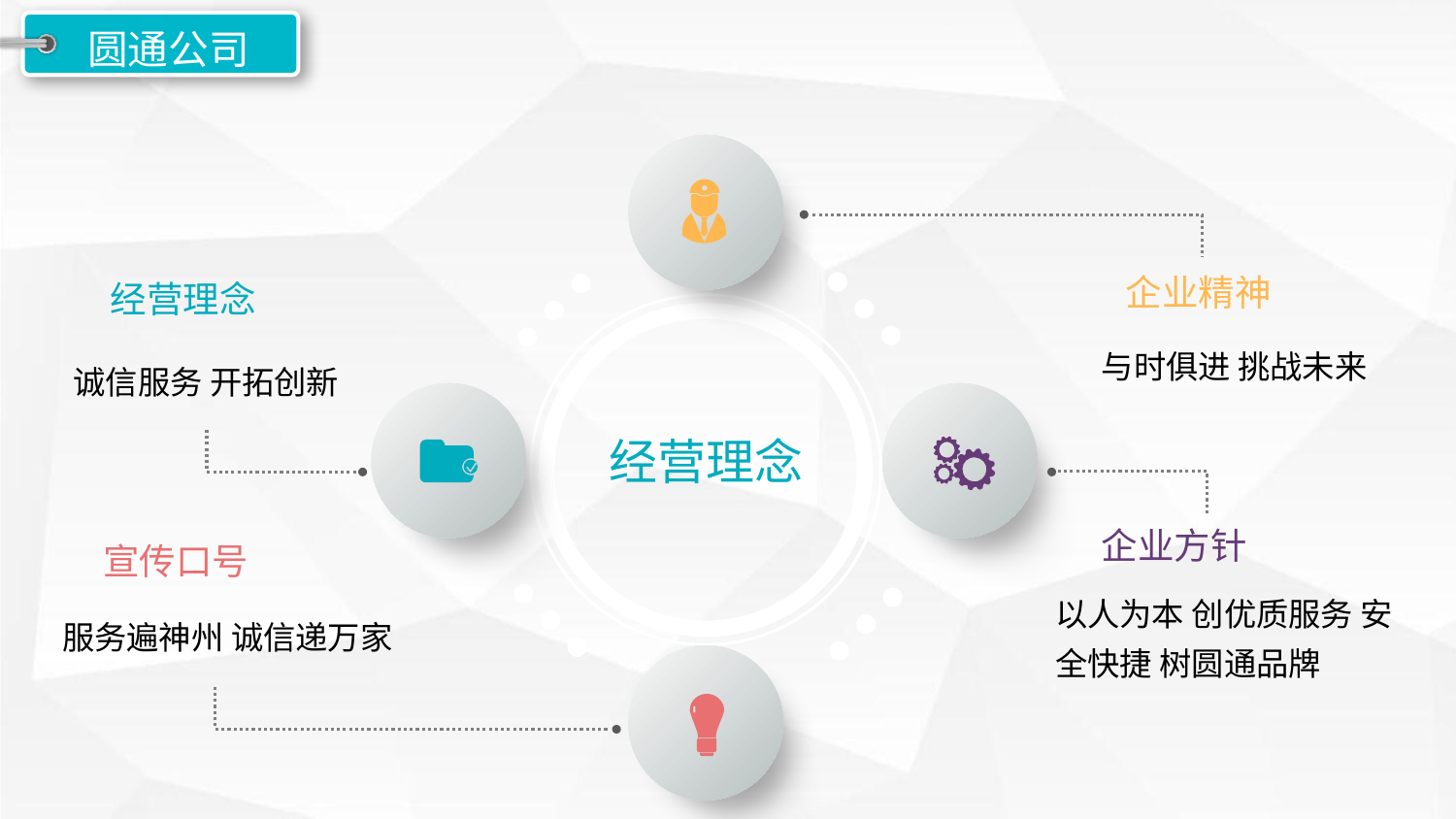

圆通公司

  企业精神
与时俱进 挑战未来
    经营理念
诚信服务 开拓创新

经营理念

     企业方针
以人为本 创优质服务 安全快捷 树圆通品牌

     宣传口号

服务遍神州 诚信递万家